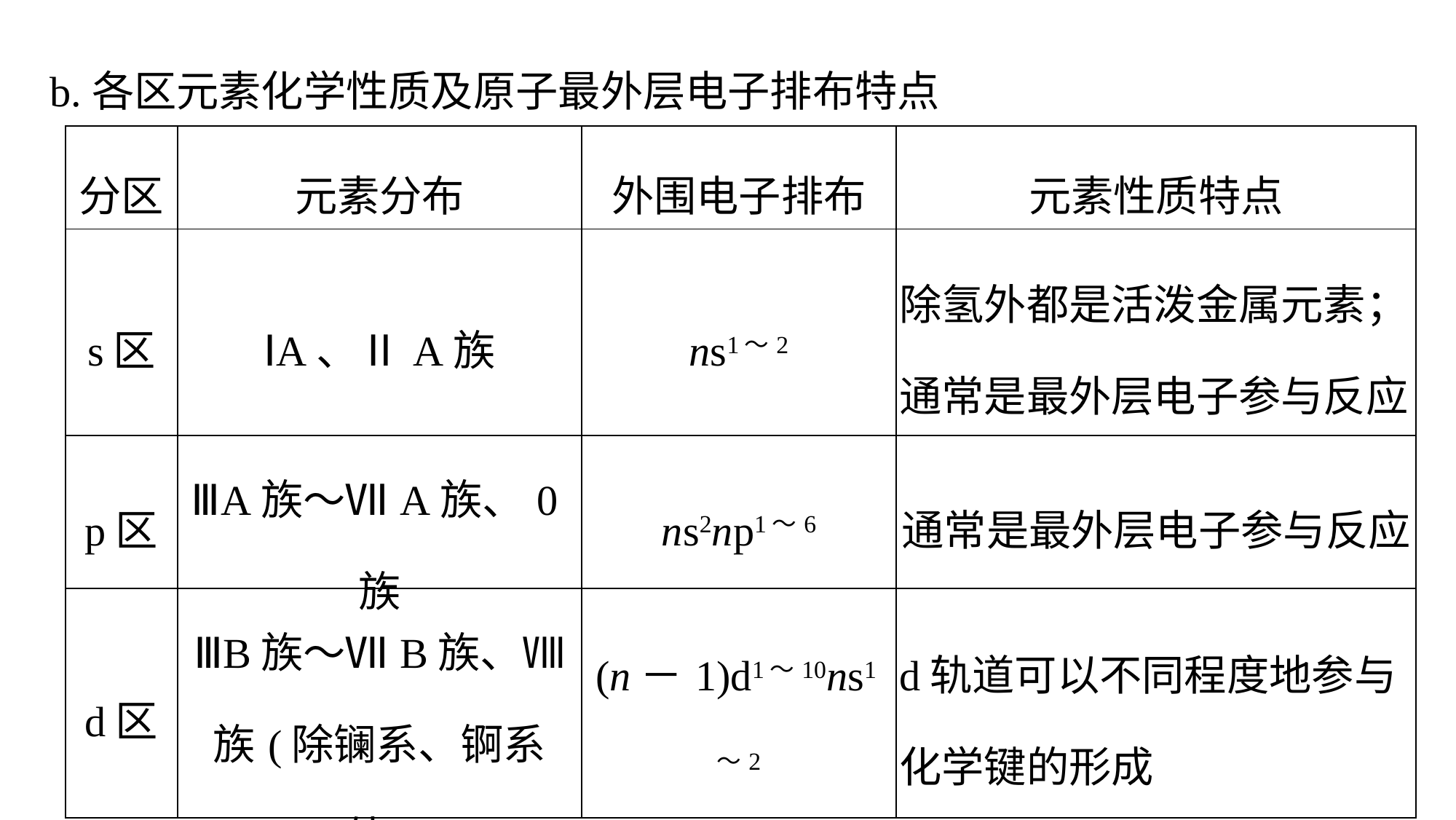

b.各区元素化学性质及原子最外层电子排布特点
| 分区 | 元素分布 | 外围电子排布 | 元素性质特点 |
| --- | --- | --- | --- |
| s区 | ⅠA、ⅡA族 | ns1～2 | 除氢外都是活泼金属元素；通常是最外层电子参与反应 |
| p区 | ⅢA族～ⅦA族、0族 | ns2np1～6 | 通常是最外层电子参与反应 |
| d区 | ⅢB族～ⅦB族、Ⅷ族(除镧系、锕系外) | (n－1)d1～10ns1～2 | d轨道可以不同程度地参与化学键的形成 |